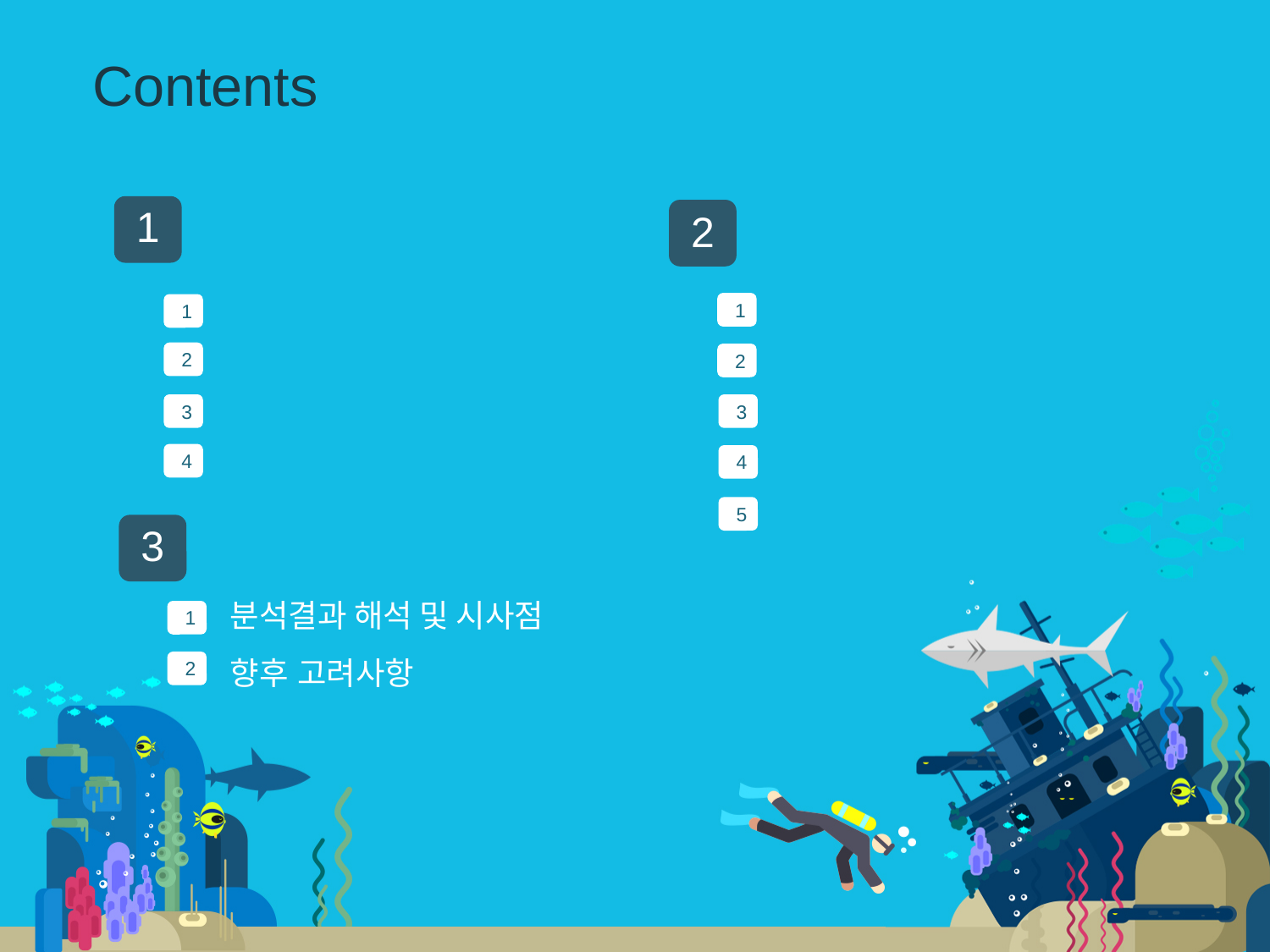

Contents
데이터 분석

주제 선정 배경

1
2
분석 대상 데이터 선정
선박 입출입 관리 개요

1

1
Key Pain Points

데이터 수집 및 가공

2

2
분석 목적 및 범위
분석 방법 정의

3

3
기대효과
데이터 분석

4

4
결과 검증

5
시사점 도출

3
분석결과 해석 및 시사점

1
향후 고려사항

2